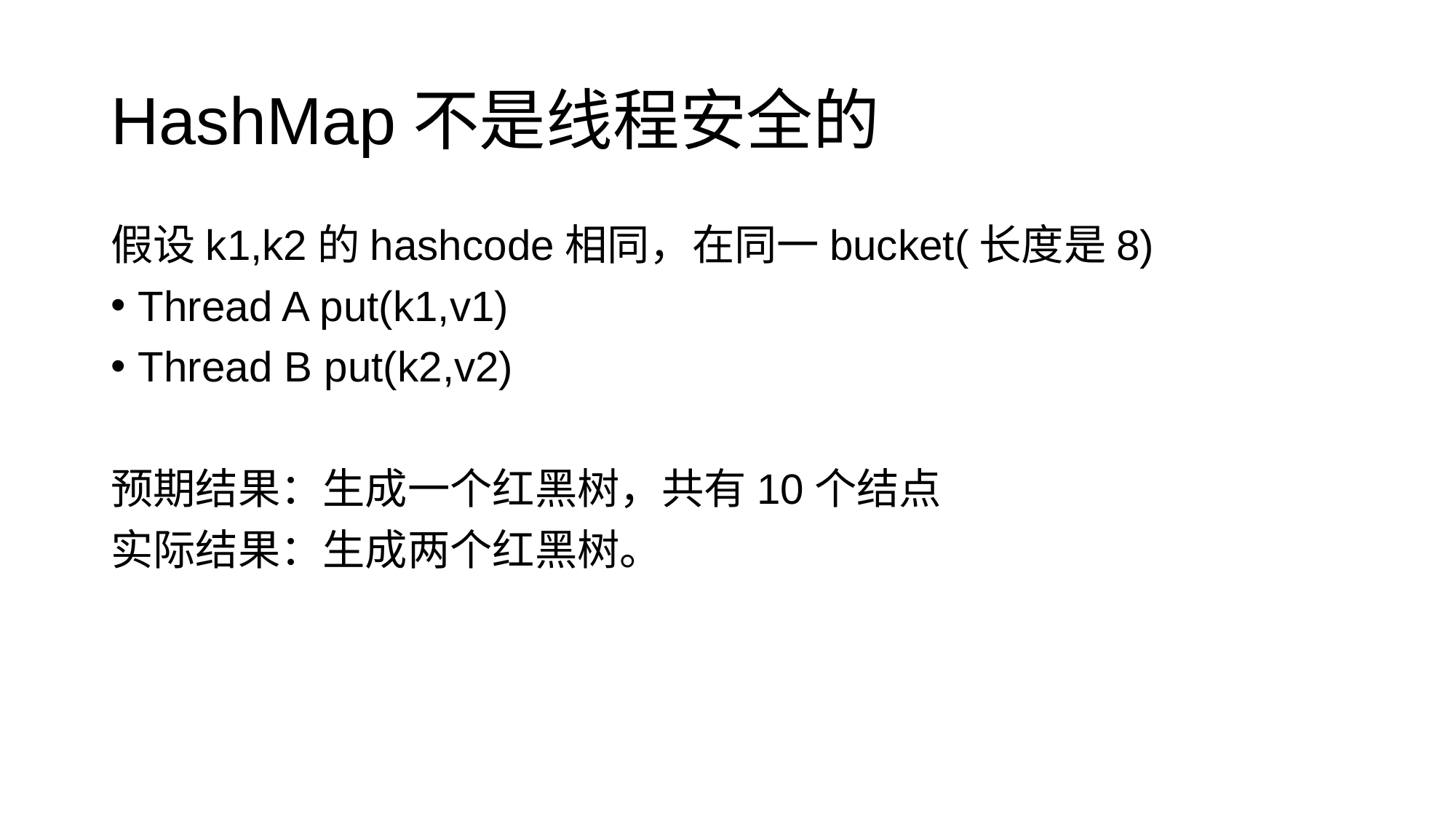

# HashMap不是线程安全的
假设k1,k2的hashcode相同，在同一bucket(长度是8)
Thread A put(k1,v1)
Thread B put(k2,v2)

预期结果：生成一个红黑树，共有10个结点
实际结果：生成两个红黑树。